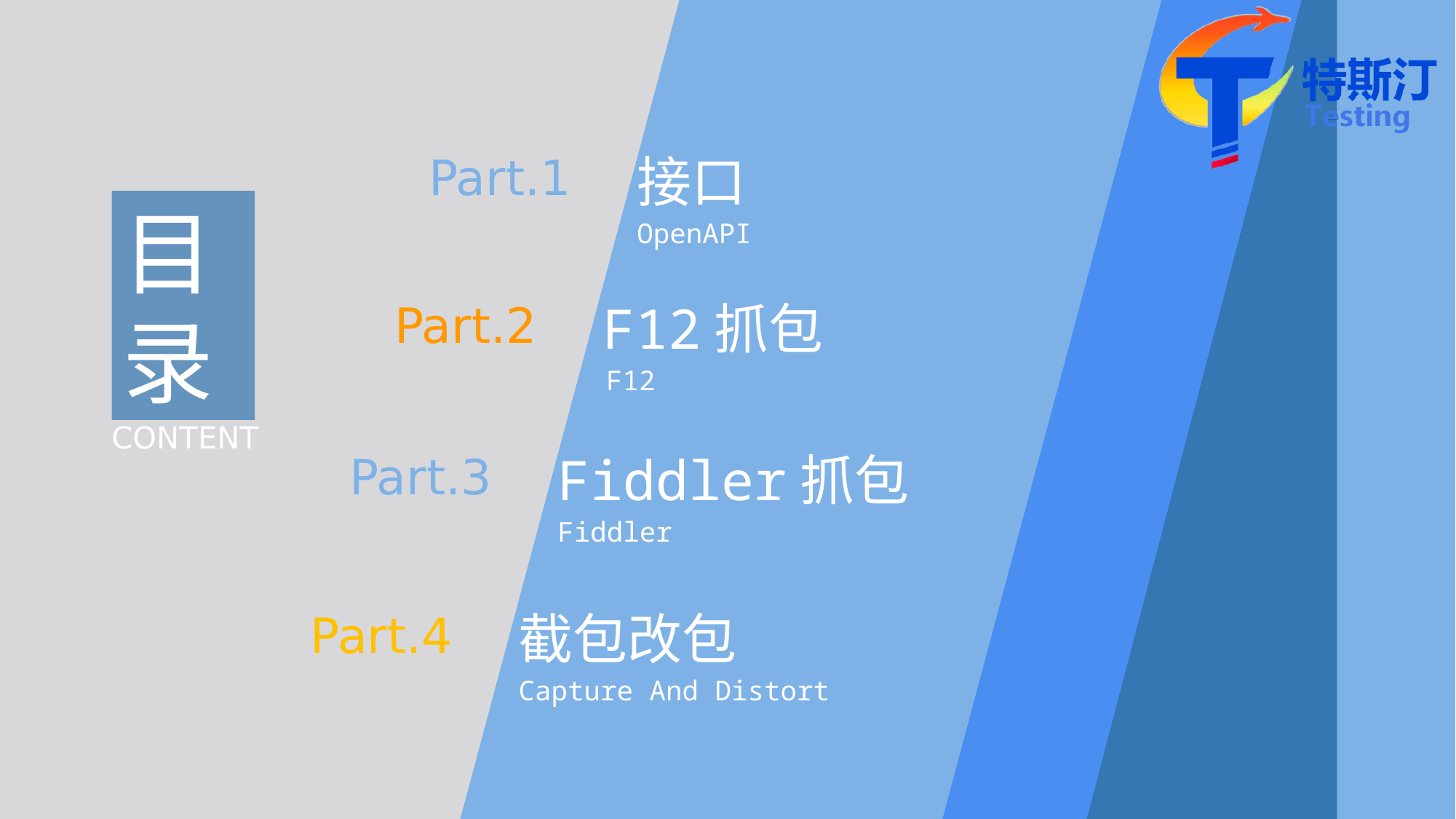

Part.1
接口
OpenAPI
目
录
CONTENT
Part.2
F12抓包
F12
Part.3
Fiddler抓包
Fiddler
Part.4
截包改包
Capture And Distort